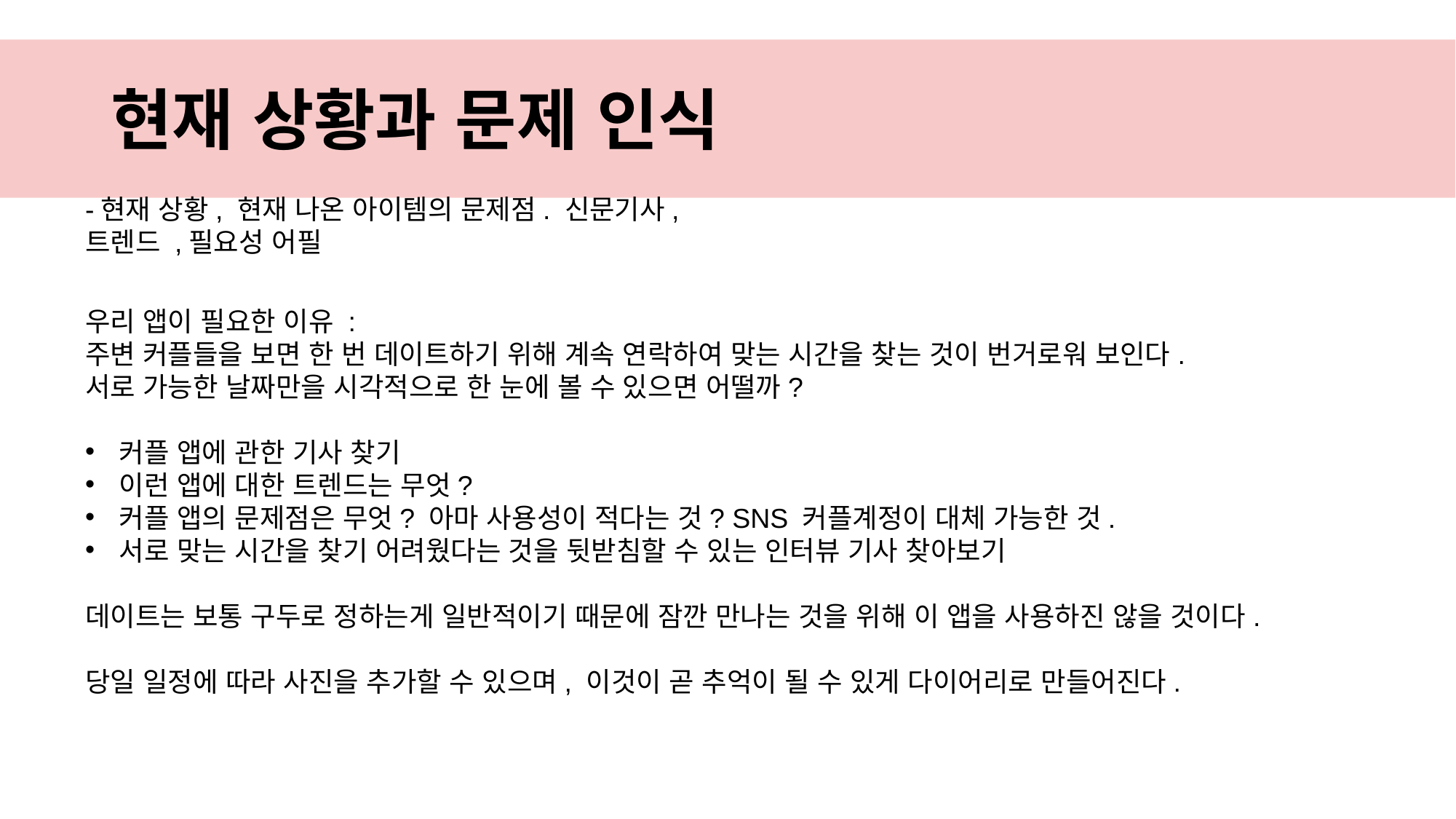

# 현재 상황과 문제 인식
-현재 상황, 현재 나온 아이템의 문제점. 신문기사, 트렌드 ,필요성 어필
우리 앱이 필요한 이유 :
주변 커플들을 보면 한 번 데이트하기 위해 계속 연락하여 맞는 시간을 찾는 것이 번거로워 보인다.
서로 가능한 날짜만을 시각적으로 한 눈에 볼 수 있으면 어떨까?

커플 앱에 관한 기사 찾기
이런 앱에 대한 트렌드는 무엇?
커플 앱의 문제점은 무엇? 아마 사용성이 적다는 것? SNS 커플계정이 대체 가능한 것.
서로 맞는 시간을 찾기 어려웠다는 것을 뒷받침할 수 있는 인터뷰 기사 찾아보기

데이트는 보통 구두로 정하는게 일반적이기 때문에 잠깐 만나는 것을 위해 이 앱을 사용하진 않을 것이다.

당일 일정에 따라 사진을 추가할 수 있으며, 이것이 곧 추억이 될 수 있게 다이어리로 만들어진다.